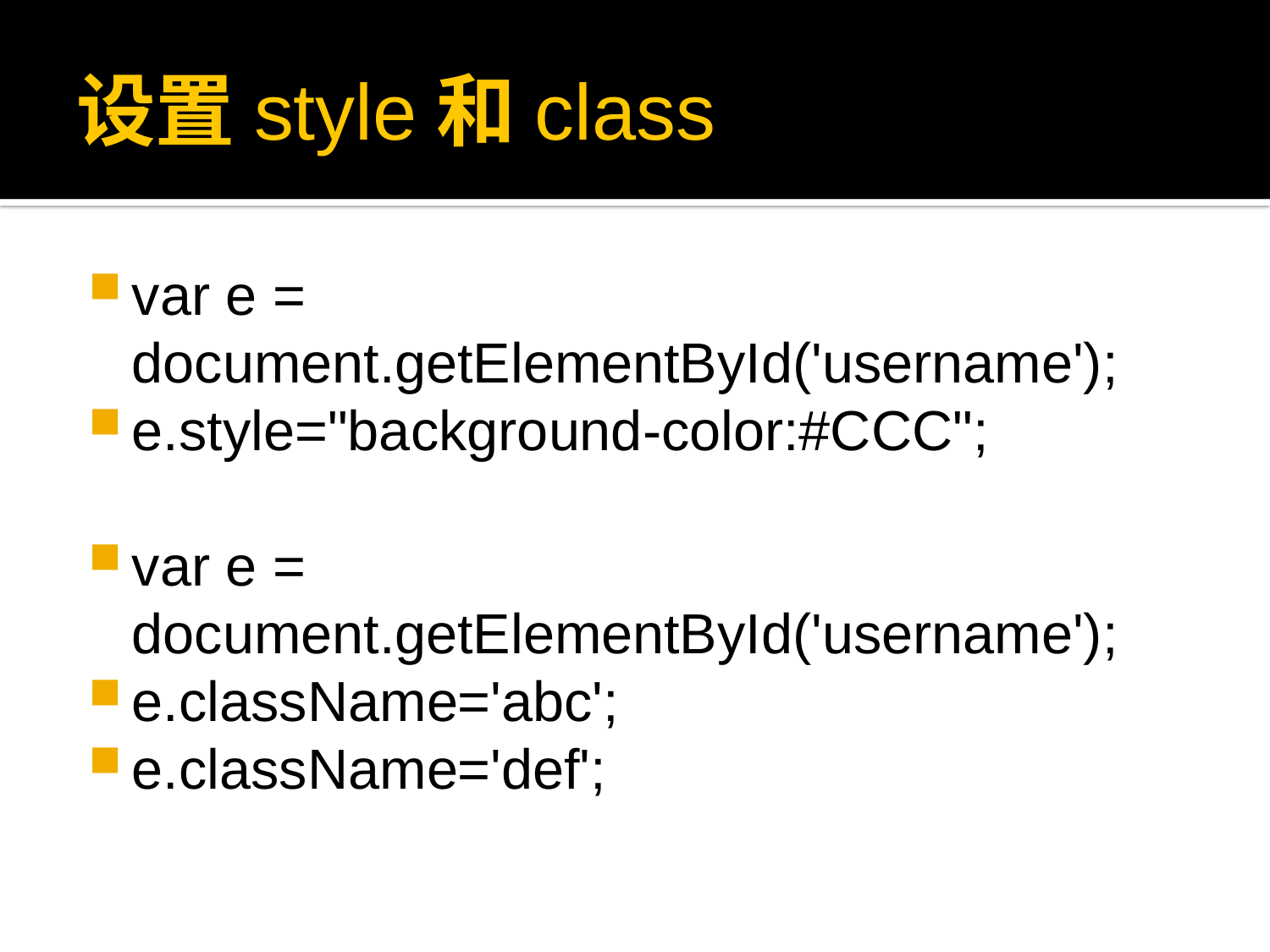

# 设置style和class
var e = document.getElementById('username');
e.style="background-color:#CCC";

var e = document.getElementById('username');
e.className='abc';
e.className='def';